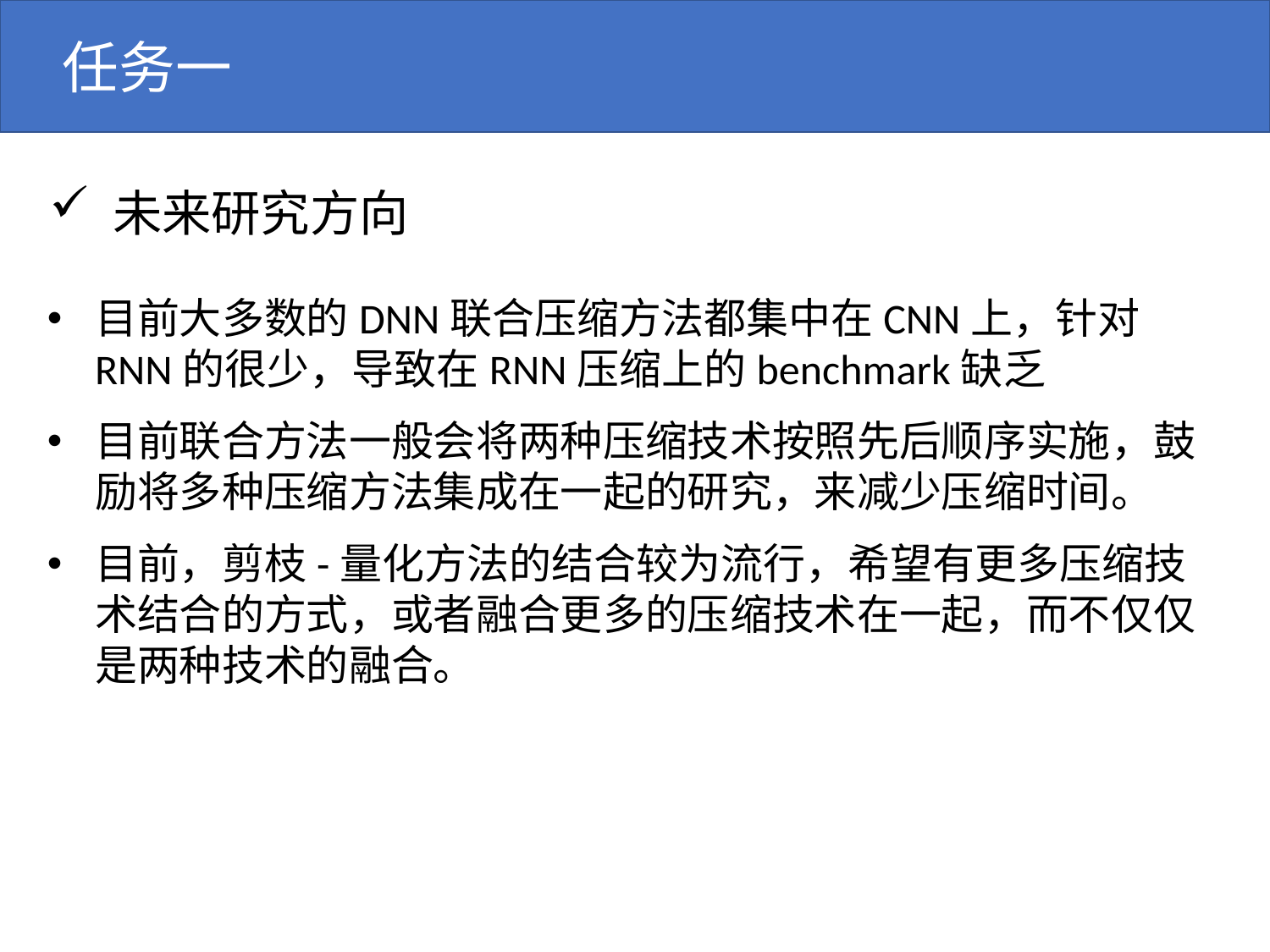

任务一
未来研究方向
目前大多数的DNN联合压缩方法都集中在CNN上，针对RNN的很少，导致在RNN压缩上的benchmark缺乏
目前联合方法一般会将两种压缩技术按照先后顺序实施，鼓励将多种压缩方法集成在一起的研究，来减少压缩时间。
目前，剪枝-量化方法的结合较为流行，希望有更多压缩技术结合的方式，或者融合更多的压缩技术在一起，而不仅仅是两种技术的融合。